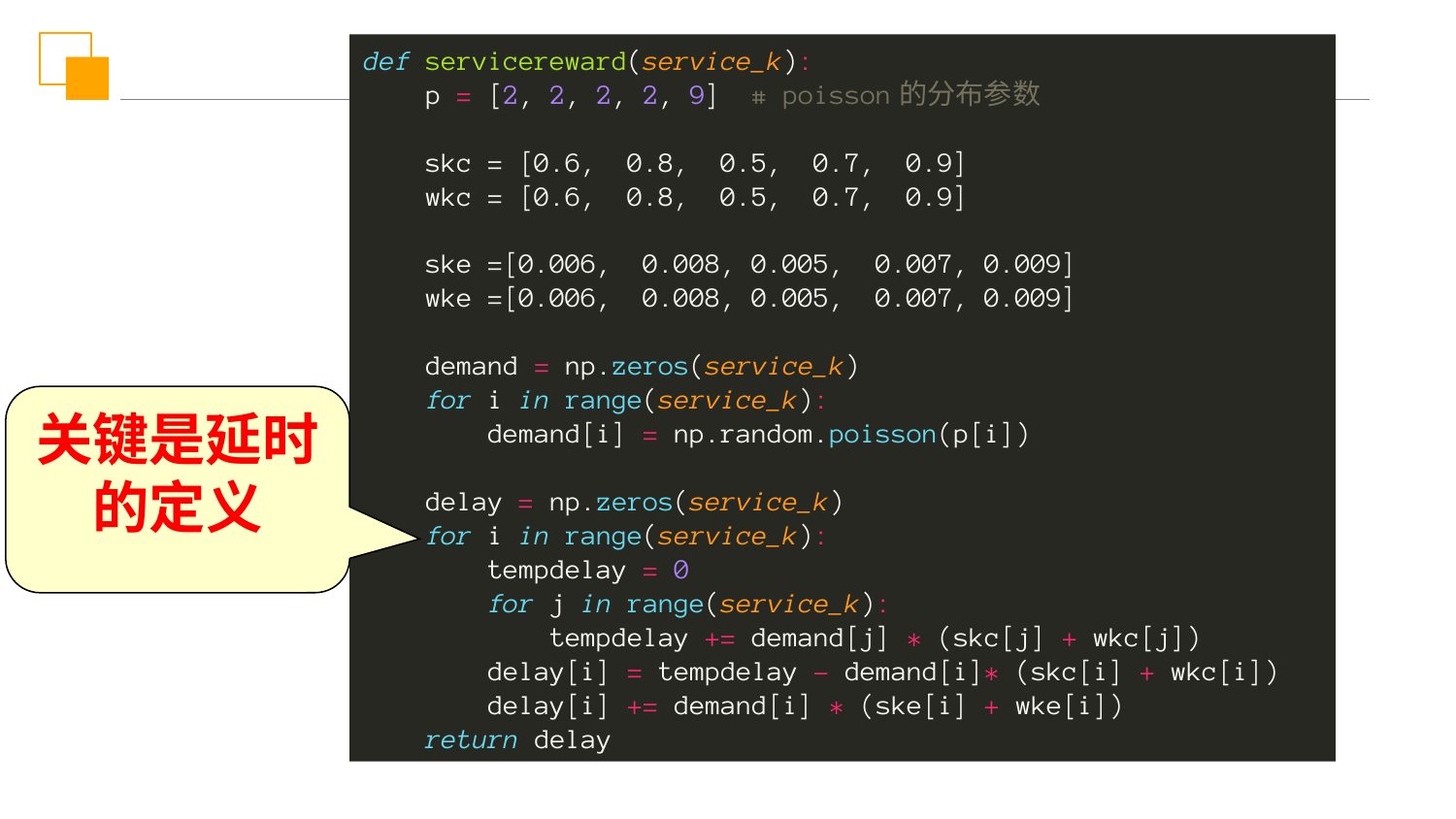

def servicereward(service_k):
    p = [2, 2, 2, 2, 9]  # poisson的分布参数
    skc = [0.6,  0.8,  0.5,  0.7,  0.9]
    wkc = [0.6,  0.8,  0.5,  0.7,  0.9]

    ske =[0.006,  0.008, 0.005,  0.007, 0.009]
    wke =[0.006,  0.008, 0.005,  0.007, 0.009]
    demand = np.zeros(service_k)
    for i in range(service_k):
        demand[i] = np.random.poisson(p[i])
    delay = np.zeros(service_k)
    for i in range(service_k):
        tempdelay = 0
        for j in range(service_k):
            tempdelay += demand[j] * (skc[j] + wkc[j])
        delay[i] = tempdelay - demand[i]* (skc[i] + wkc[i])
        delay[i] += demand[i] * (ske[i] + wke[i])
    return delay
关键是延时
的定义